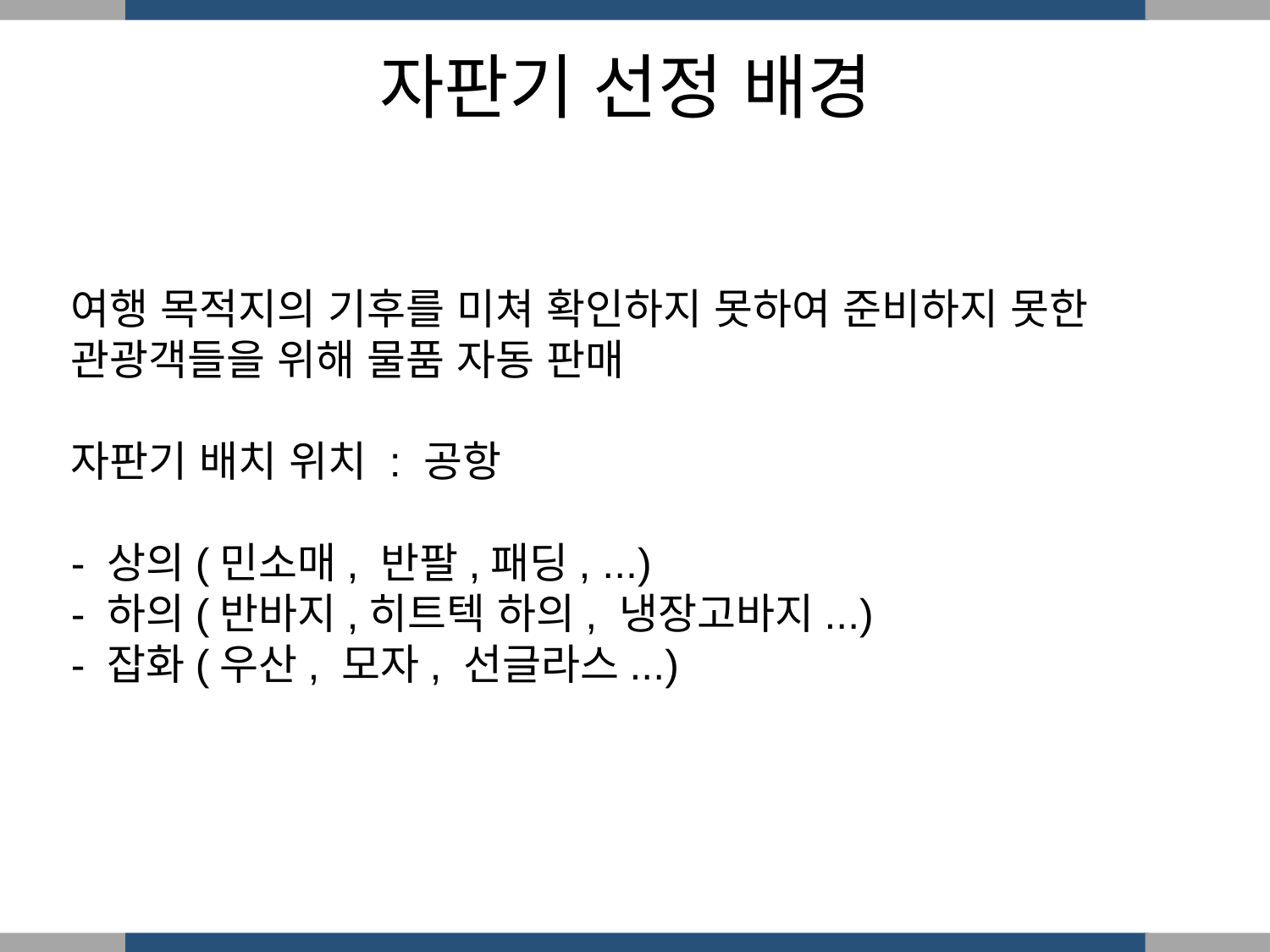

자판기 선정 배경
여행 목적지의 기후를 미쳐 확인하지 못하여 준비하지 못한
관광객들을 위해 물품 자동 판매

자판기 배치 위치 : 공항

- 상의(민소매, 반팔,패딩, ...)
- 하의(반바지,히트텍 하의, 냉장고바지...)
- 잡화(우산, 모자, 선글라스...)